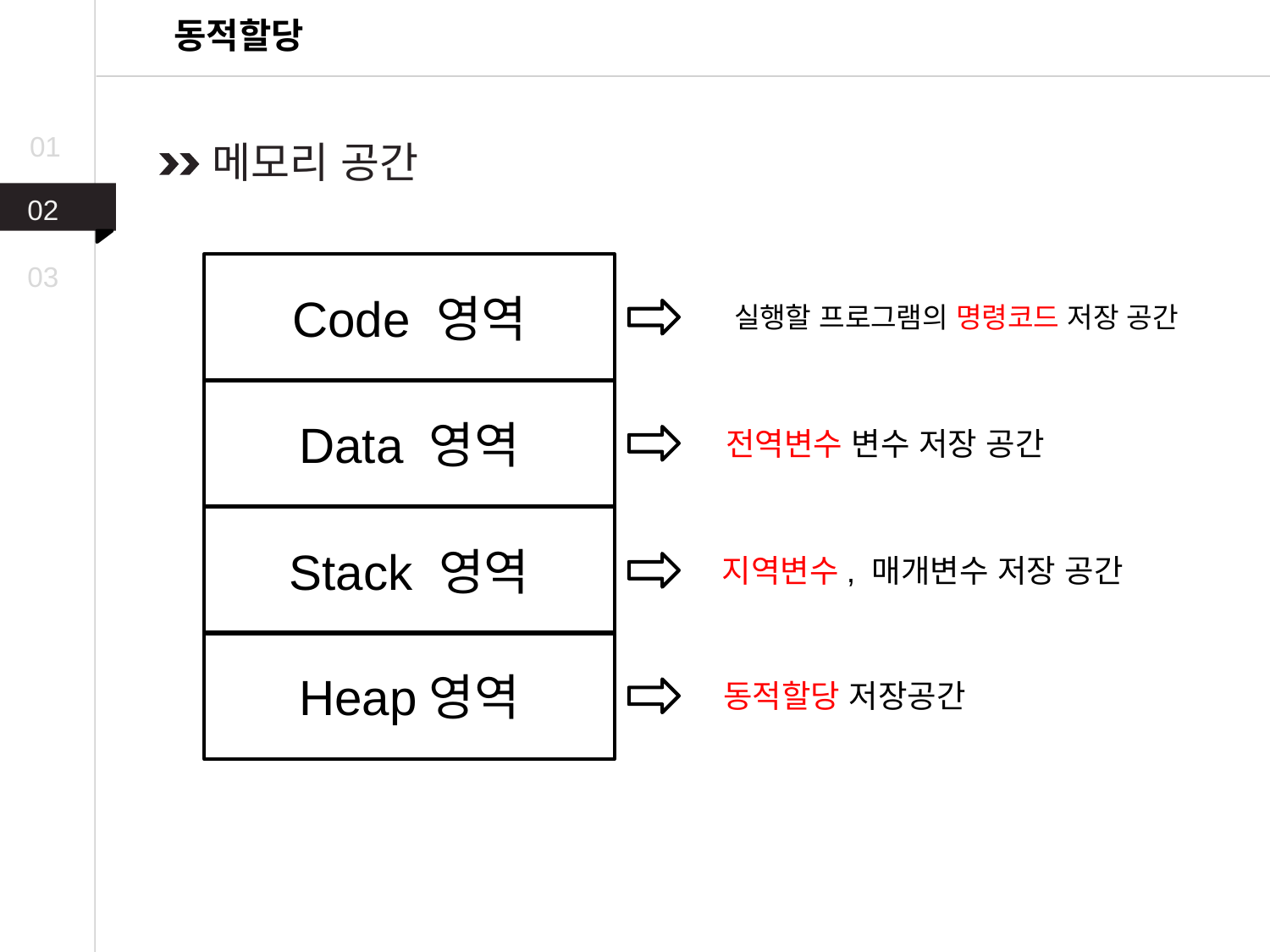

동적할당
01
메모리 공간

02

03
Code 영역
실행할 프로그램의 명령코드 저장 공간

Data 영역
전역변수 변수 저장 공간

Stack 영역
지역변수, 매개변수 저장 공간

Heap영역
동적할당 저장공간